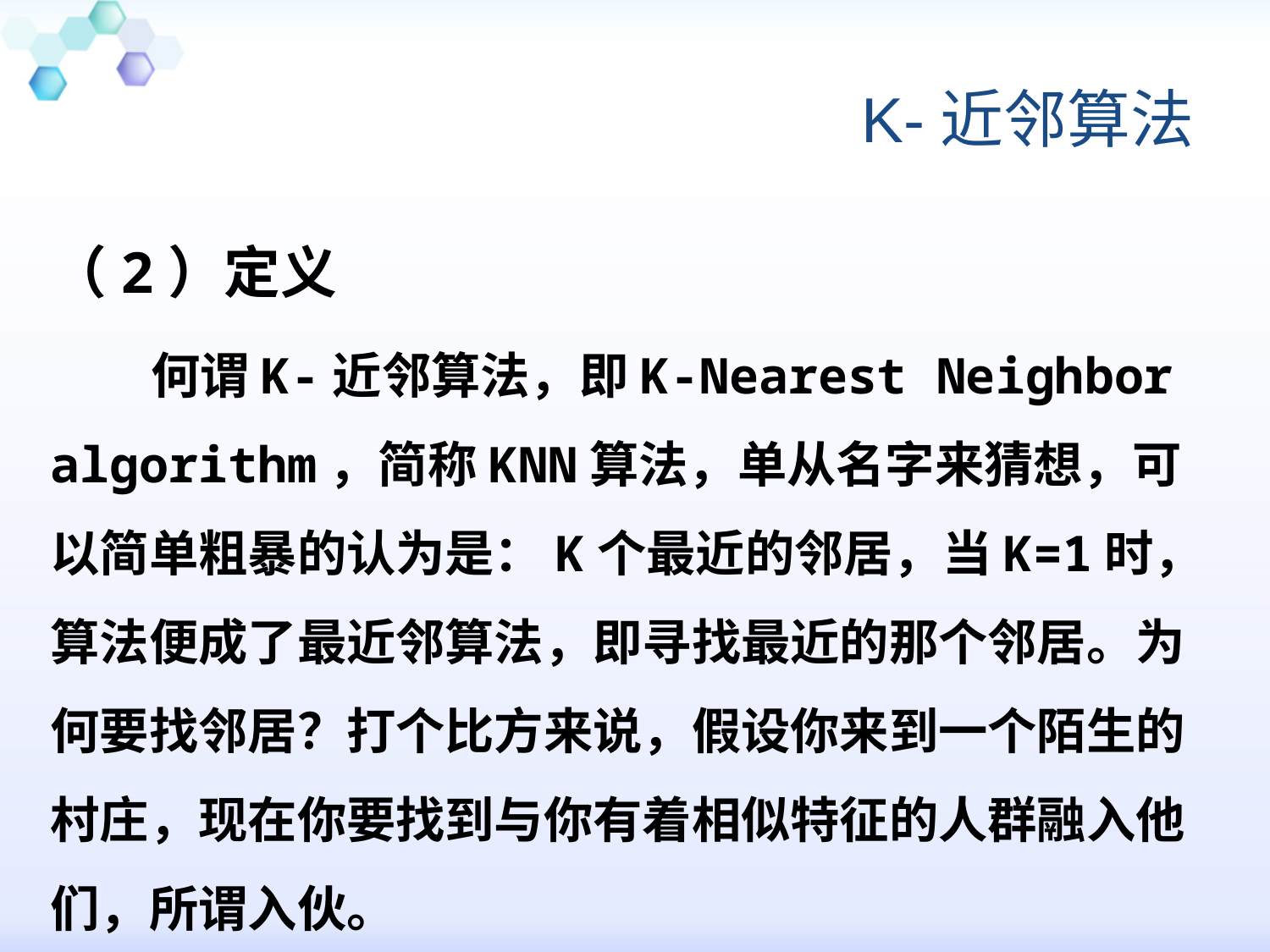

# K-近邻算法

（2）定义
何谓K-近邻算法，即K-Nearest Neighbor algorithm，简称KNN算法，单从名字来猜想，可以简单粗暴的认为是：K个最近的邻居，当K=1时，算法便成了最近邻算法，即寻找最近的那个邻居。为何要找邻居？打个比方来说，假设你来到一个陌生的村庄，现在你要找到与你有着相似特征的人群融入他们，所谓入伙。
3